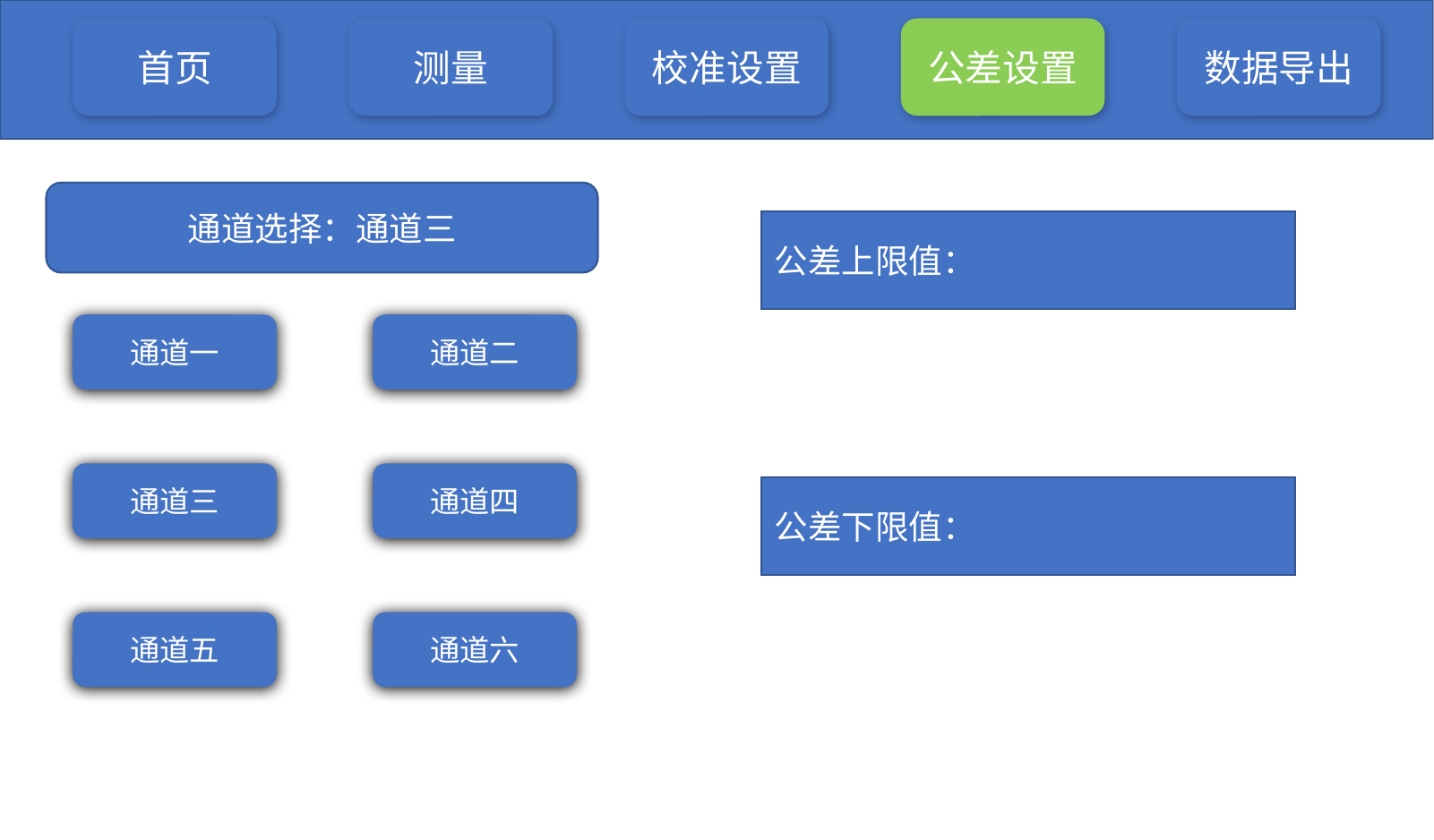

首页
测量
校准设置
公差设置
数据导出
通道选择：通道三
公差上限值：
通道一
通道二
通道四
通道三
公差下限值：
通道五
通道六